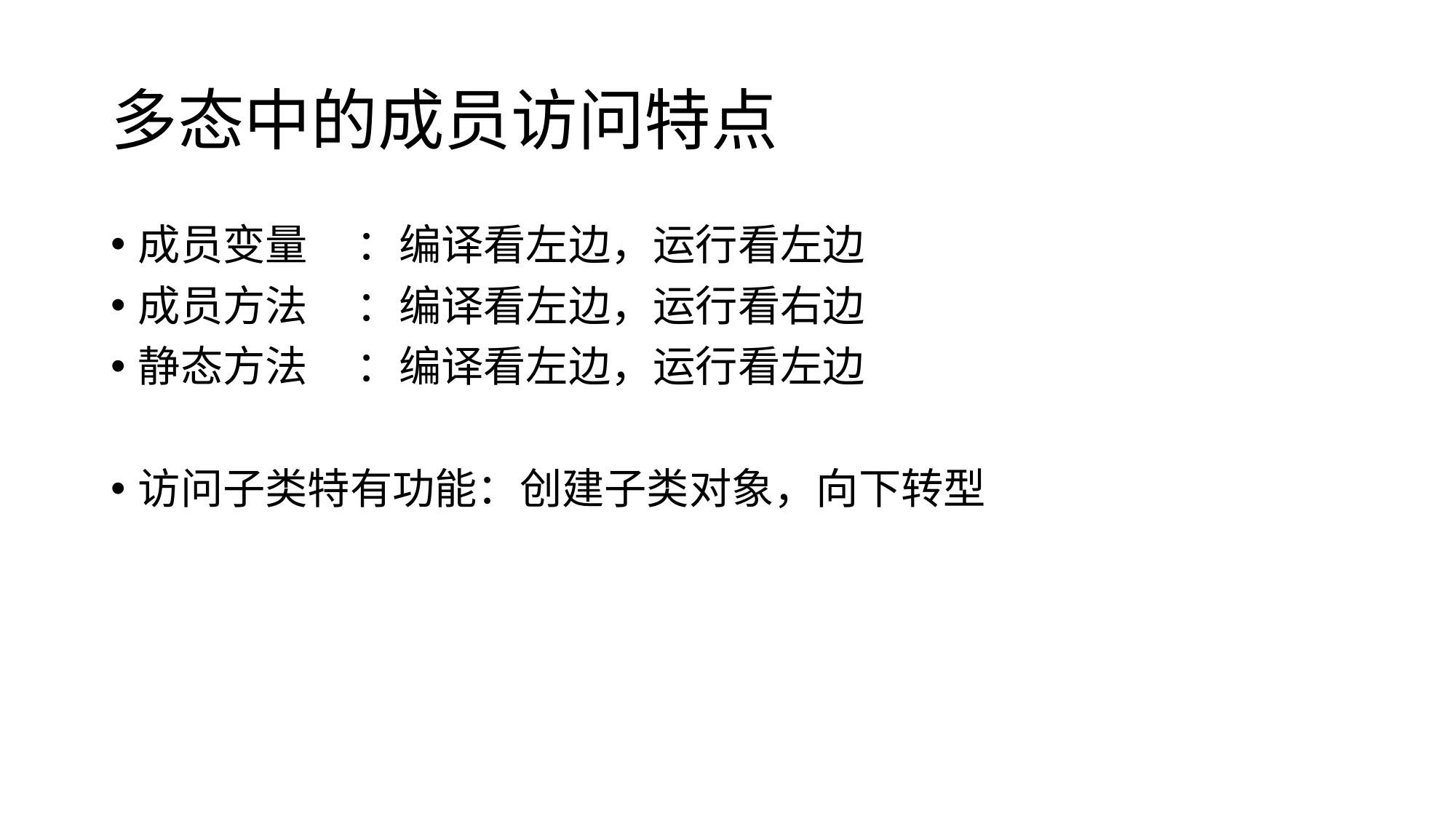

# 多态中的成员访问特点
成员变量	：编译看左边，运行看左边
成员方法	：编译看左边，运行看右边
静态方法	：编译看左边，运行看左边

访问子类特有功能：创建子类对象，向下转型